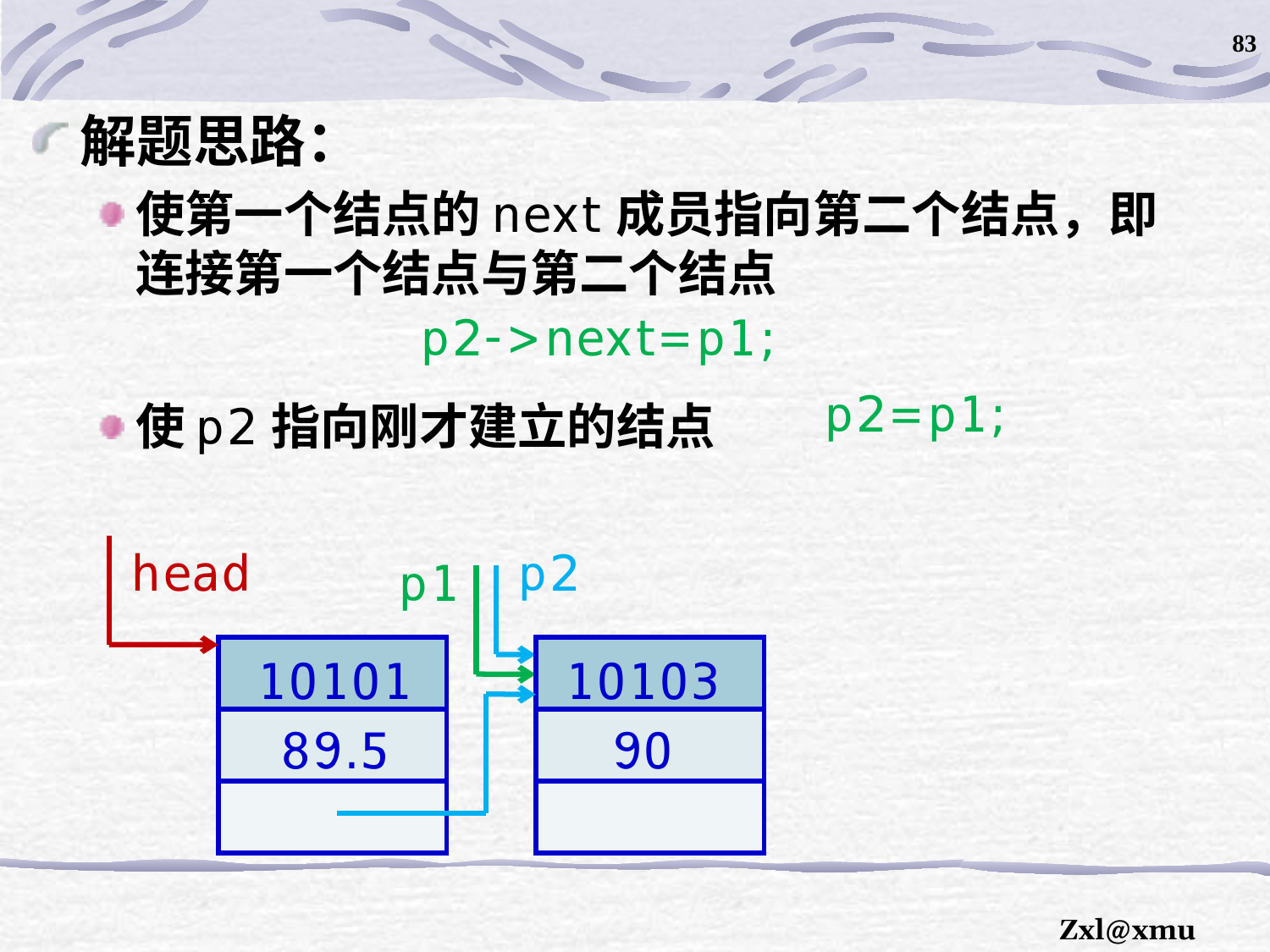

83
解题思路：
使第一个结点的next成员指向第二个结点，即连接第一个结点与第二个结点

使p2指向刚才建立的结点
p2->next=p1;
p2=p1;
head
p2
p1
10101
89.5
10103
90
|  |
| --- |
|  |
|  |
|  |
| --- |
|  |
|  |